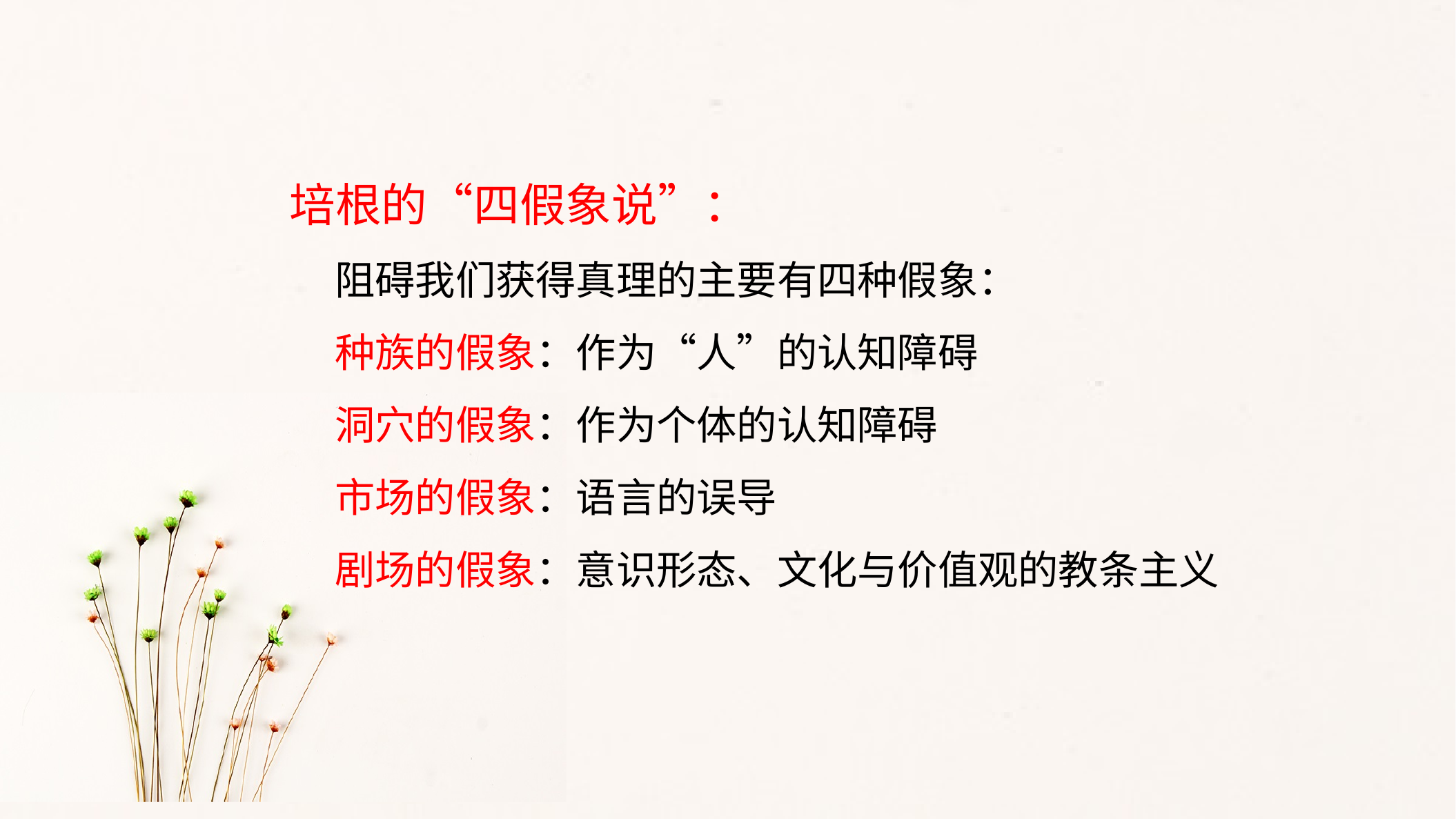

培根的“四假象说”：
    阻碍我们获得真理的主要有四种假象：
    种族的假象：作为“人”的认知障碍
    洞穴的假象：作为个体的认知障碍
    市场的假象：语言的误导
    剧场的假象：意识形态、文化与价值观的教条主义